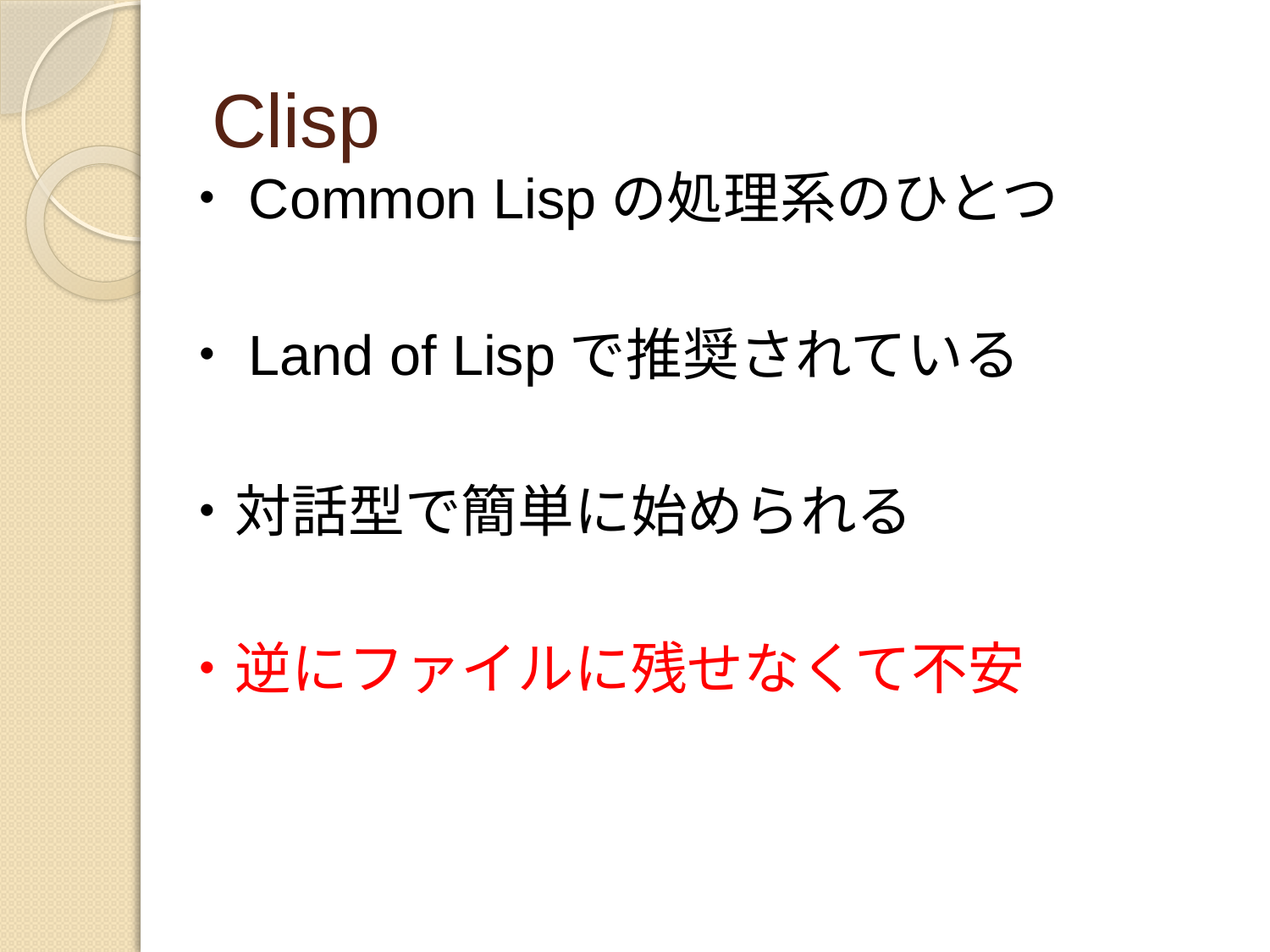

# Clisp
・Common Lispの処理系のひとつ

・Land of Lispで推奨されている

・対話型で簡単に始められる

・逆にファイルに残せなくて不安